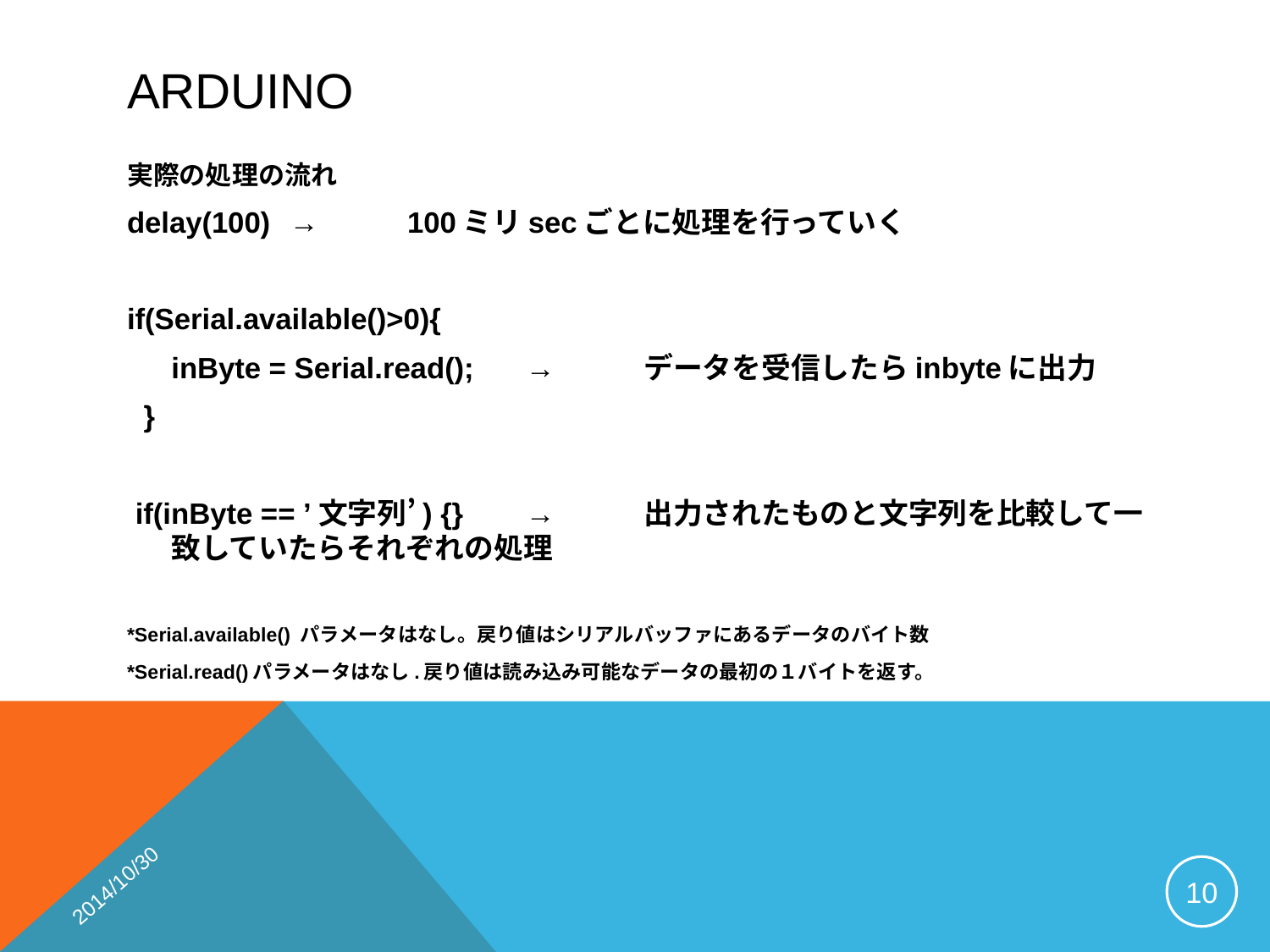

# arduino
実際の処理の流れ
delay(100)		→	100ミリsecごとに処理を行っていく

if(Serial.available()>0){
	inByte = Serial.read();	→	データを受信したらinbyteに出力
  }

 if(inByte == ’文字列’) {}	→	出力されたものと文字列を比較して一				致していたらそれぞれの処理

*Serial.available() パラメータはなし。戻り値はシリアルバッファにあるデータのバイト数
*Serial.read()パラメータはなし.戻り値は読み込み可能なデータの最初の１バイトを返す。

2014/10/30
10